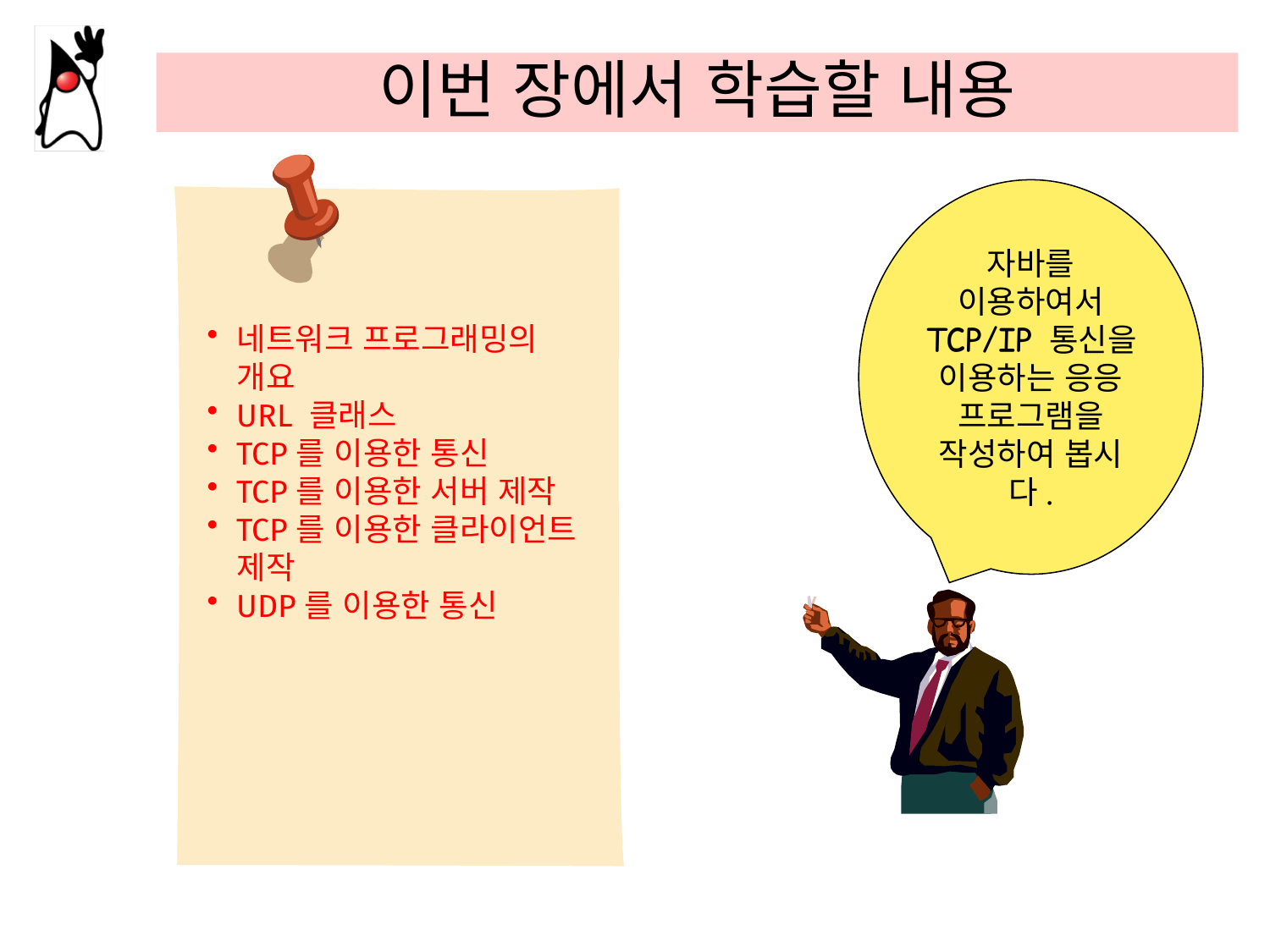

# 이번 장에서 학습할 내용

자바를 이용하여서 TCP/IP 통신을 이용하는 응응 프로그램을 작성하여 봅시다.

네트워크 프로그래밍의 개요
URL 클래스
TCP를 이용한 통신
TCP를 이용한 서버 제작
TCP를 이용한 클라이언트 제작
UDP를 이용한 통신